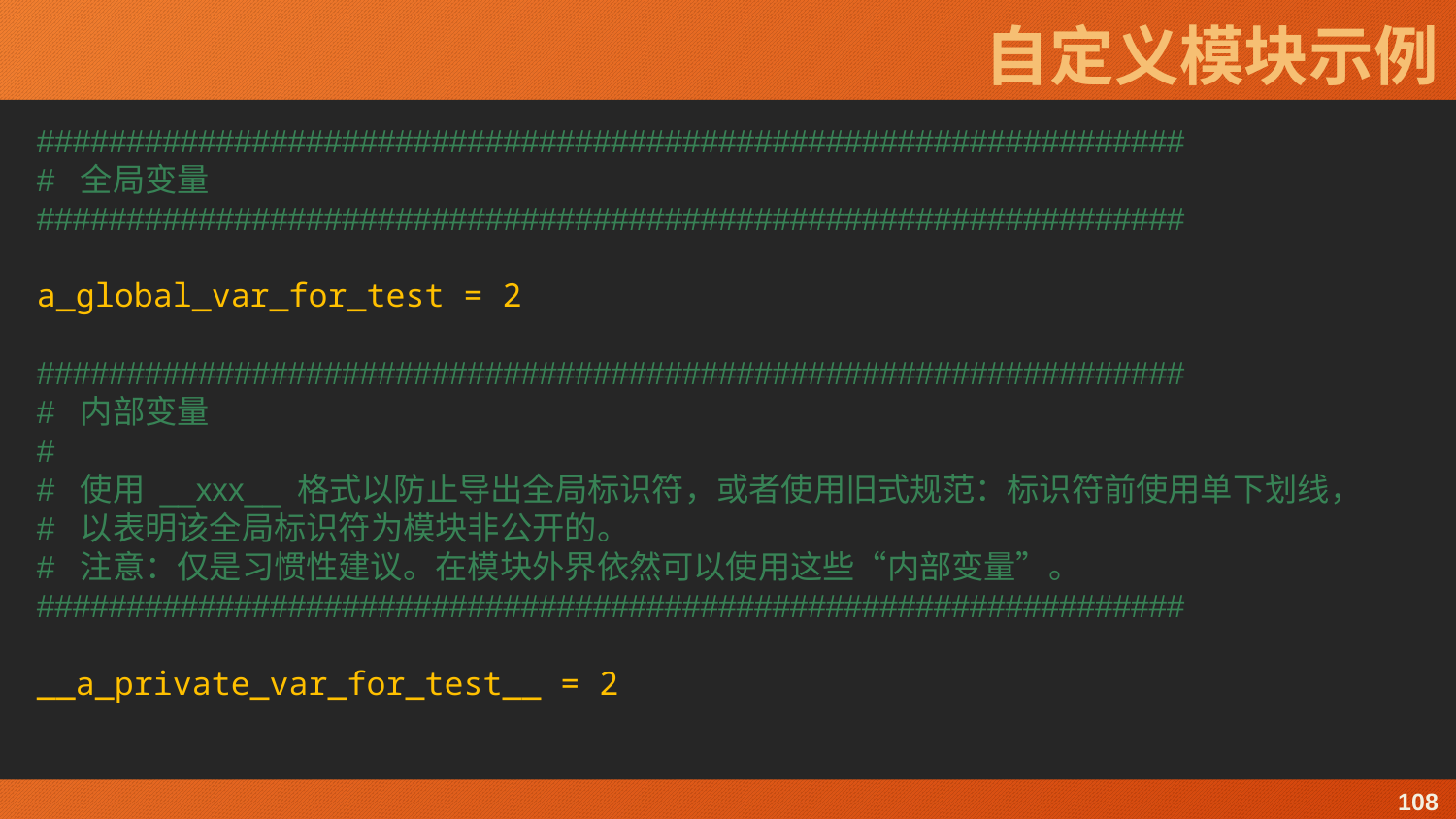

# 自定义模块示例
################################################################
#  全局变量
################################################################

a_global_var_for_test = 2

################################################################
#  内部变量
#
#  使用 __xxx__ 格式以防止导出全局标识符，或者使用旧式规范：标识符前使用单下划线，
#  以表明该全局标识符为模块非公开的。
#  注意：仅是习惯性建议。在模块外界依然可以使用这些“内部变量”。
################################################################

__a_private_var_for_test__ = 2

108